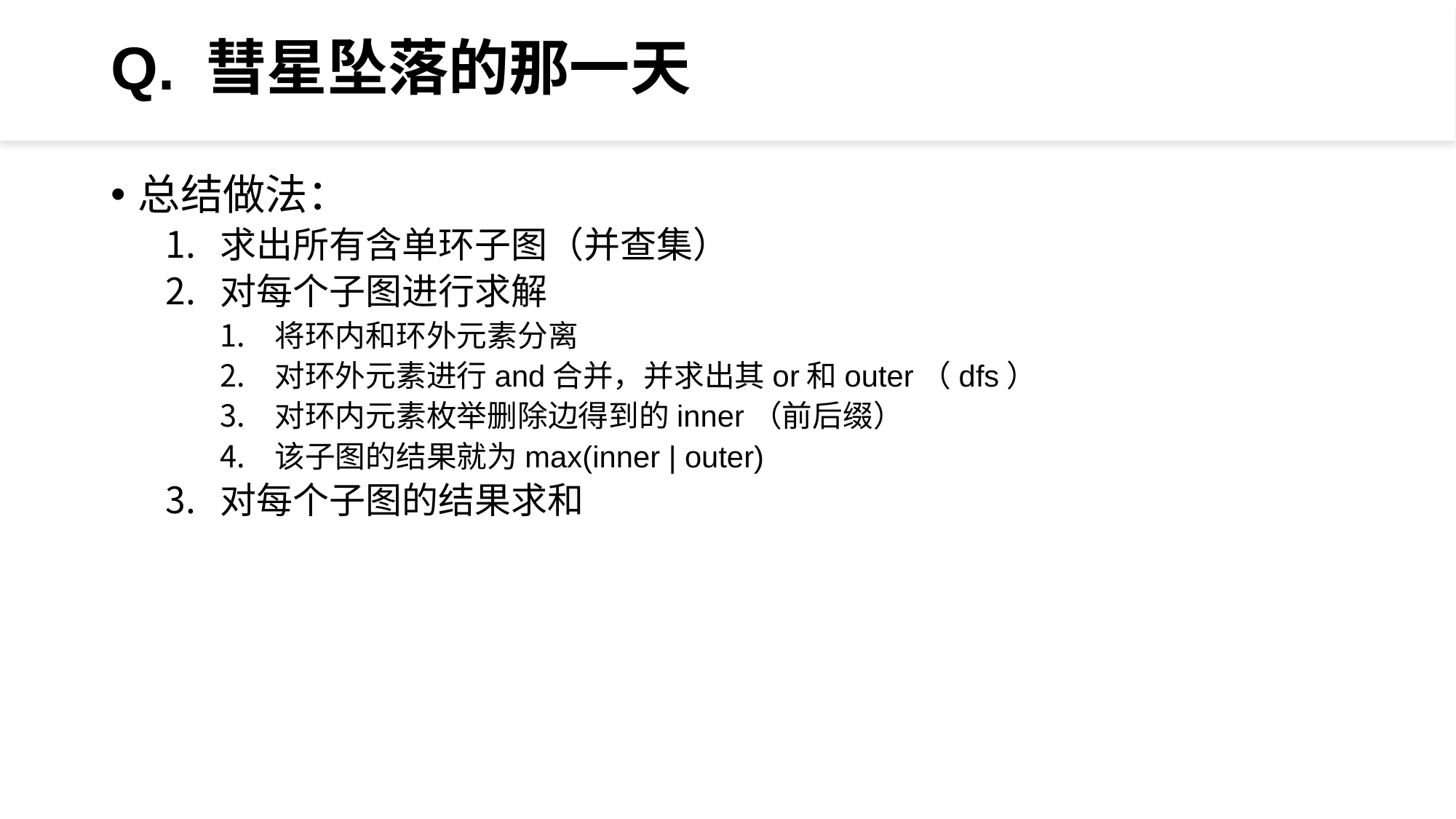

# Q. 彗星坠落的那一天
总结做法：
求出所有含单环子图（并查集）
对每个子图进行求解
将环内和环外元素分离
对环外元素进行and合并，并求出其or和outer（dfs）
对环内元素枚举删除边得到的inner（前后缀）
该子图的结果就为max(inner | outer)
对每个子图的结果求和